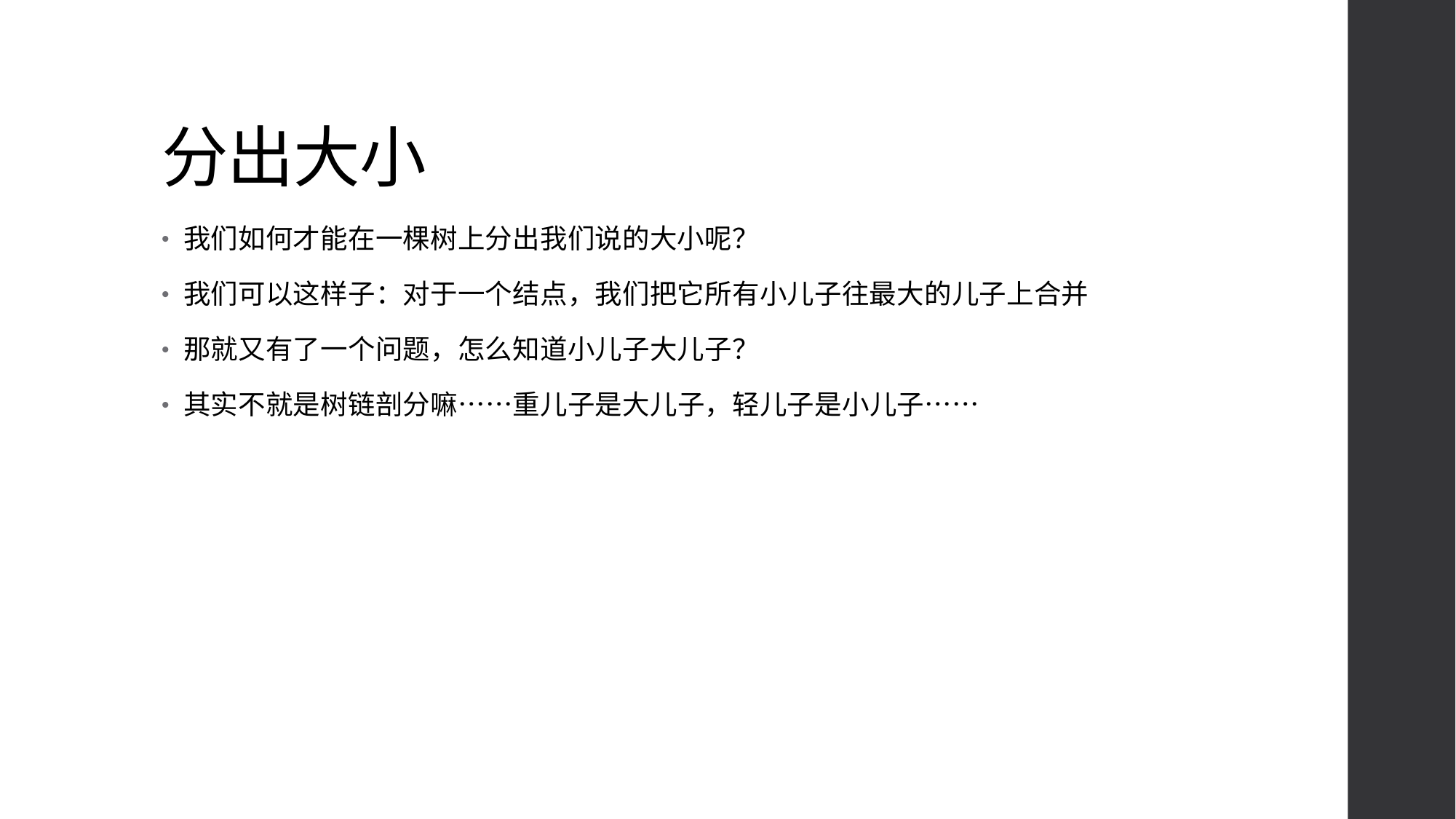

# 分出大小
我们如何才能在一棵树上分出我们说的大小呢？
我们可以这样子：对于一个结点，我们把它所有小儿子往最大的儿子上合并
那就又有了一个问题，怎么知道小儿子大儿子？
其实不就是树链剖分嘛……重儿子是大儿子，轻儿子是小儿子……